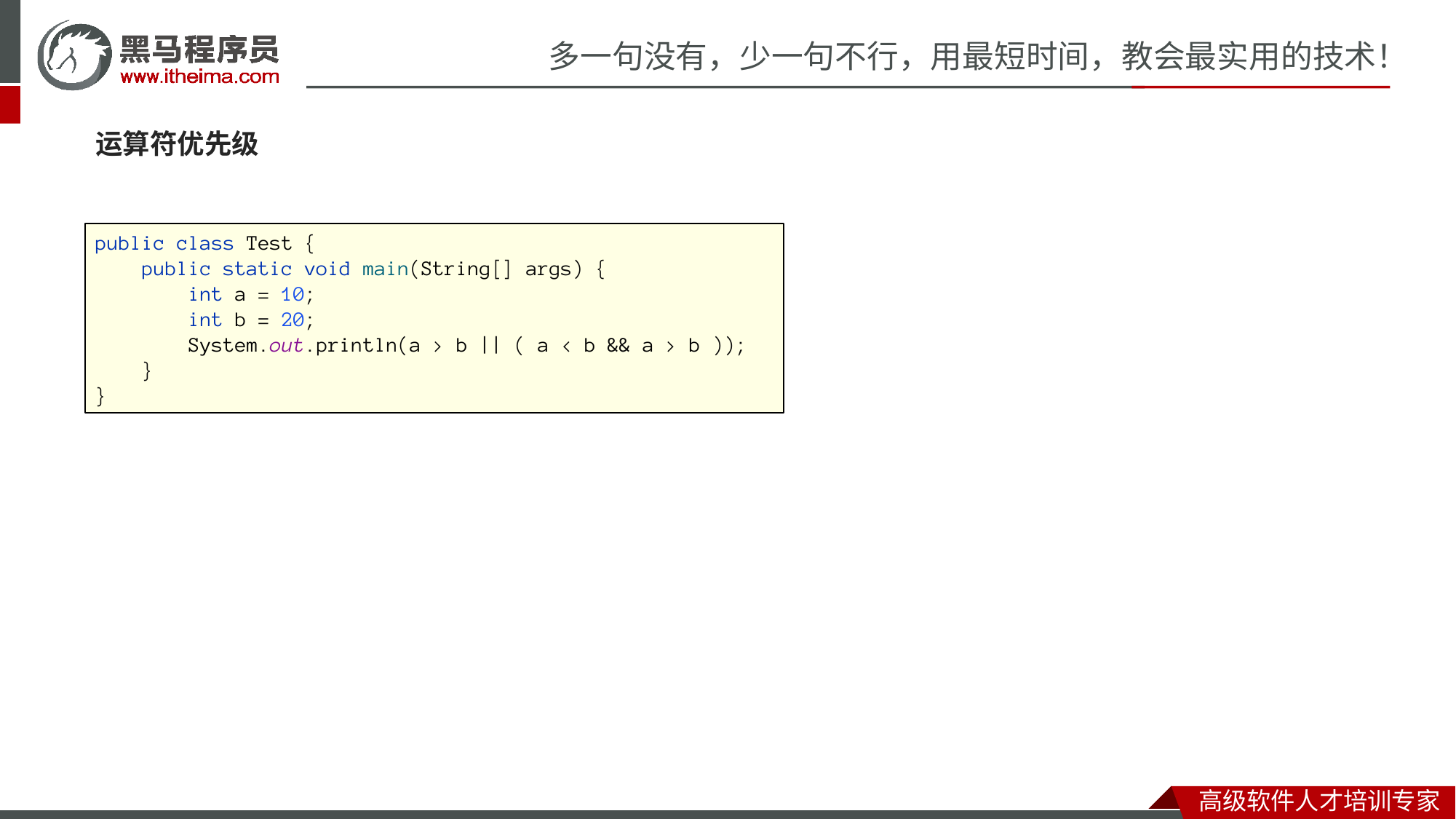

#
运算符优先级
public class Test {
    public static void main(String[] args) {
        int a = 10;
        int b = 20;
        System.out.println(a > b || ( a < b && a > b ));
    }
}